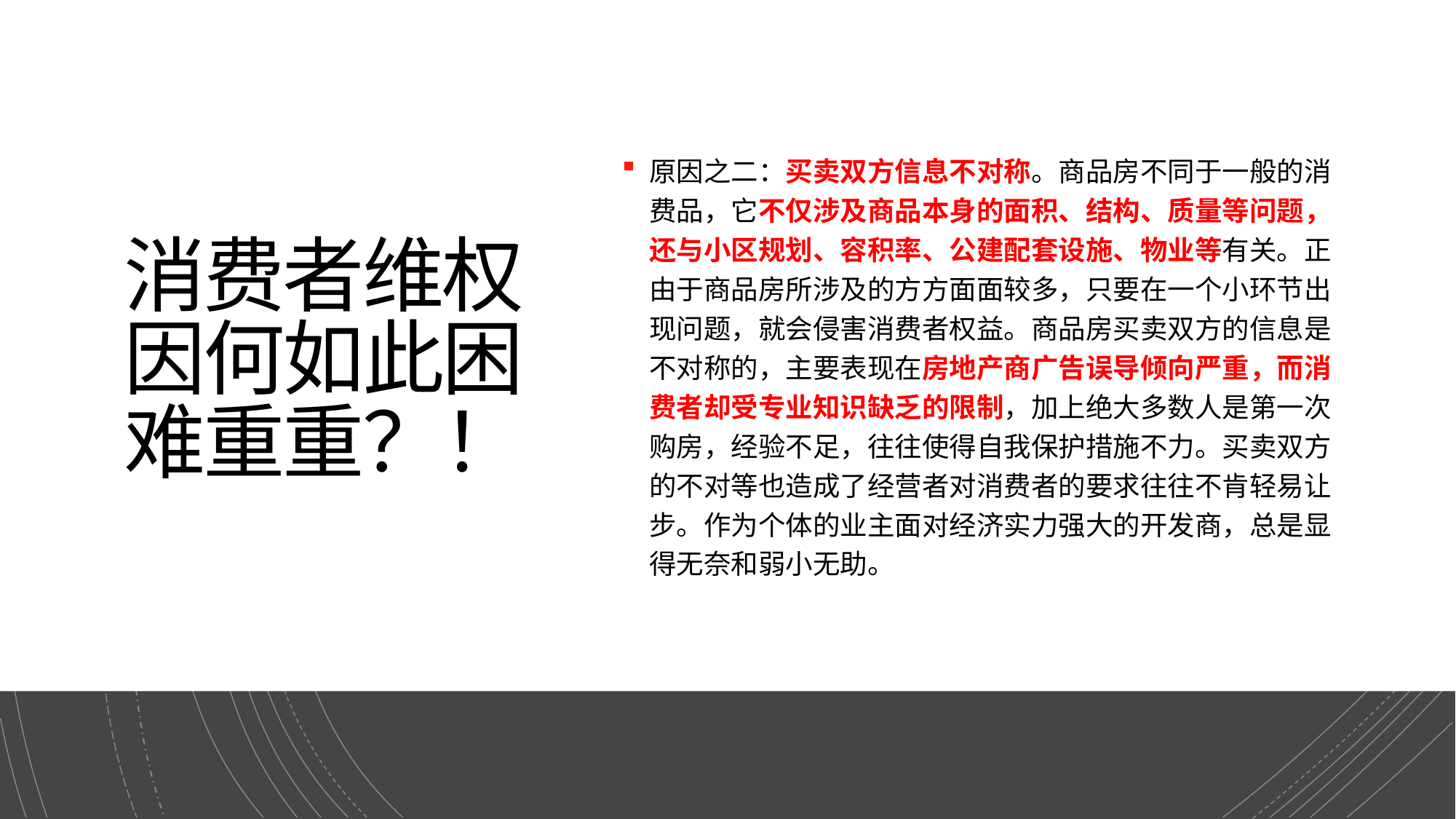

# 消费者维权因何如此困难重重？！
原因之二：买卖双方信息不对称。商品房不同于一般的消费品，它不仅涉及商品本身的面积、结构、质量等问题，还与小区规划、容积率、公建配套设施、物业等有关。正由于商品房所涉及的方方面面较多，只要在一个小环节出现问题，就会侵害消费者权益。商品房买卖双方的信息是不对称的，主要表现在房地产商广告误导倾向严重，而消费者却受专业知识缺乏的限制，加上绝大多数人是第一次购房，经验不足，往往使得自我保护措施不力。买卖双方的不对等也造成了经营者对消费者的要求往往不肯轻易让步。作为个体的业主面对经济实力强大的开发商，总是显得无奈和弱小无助。